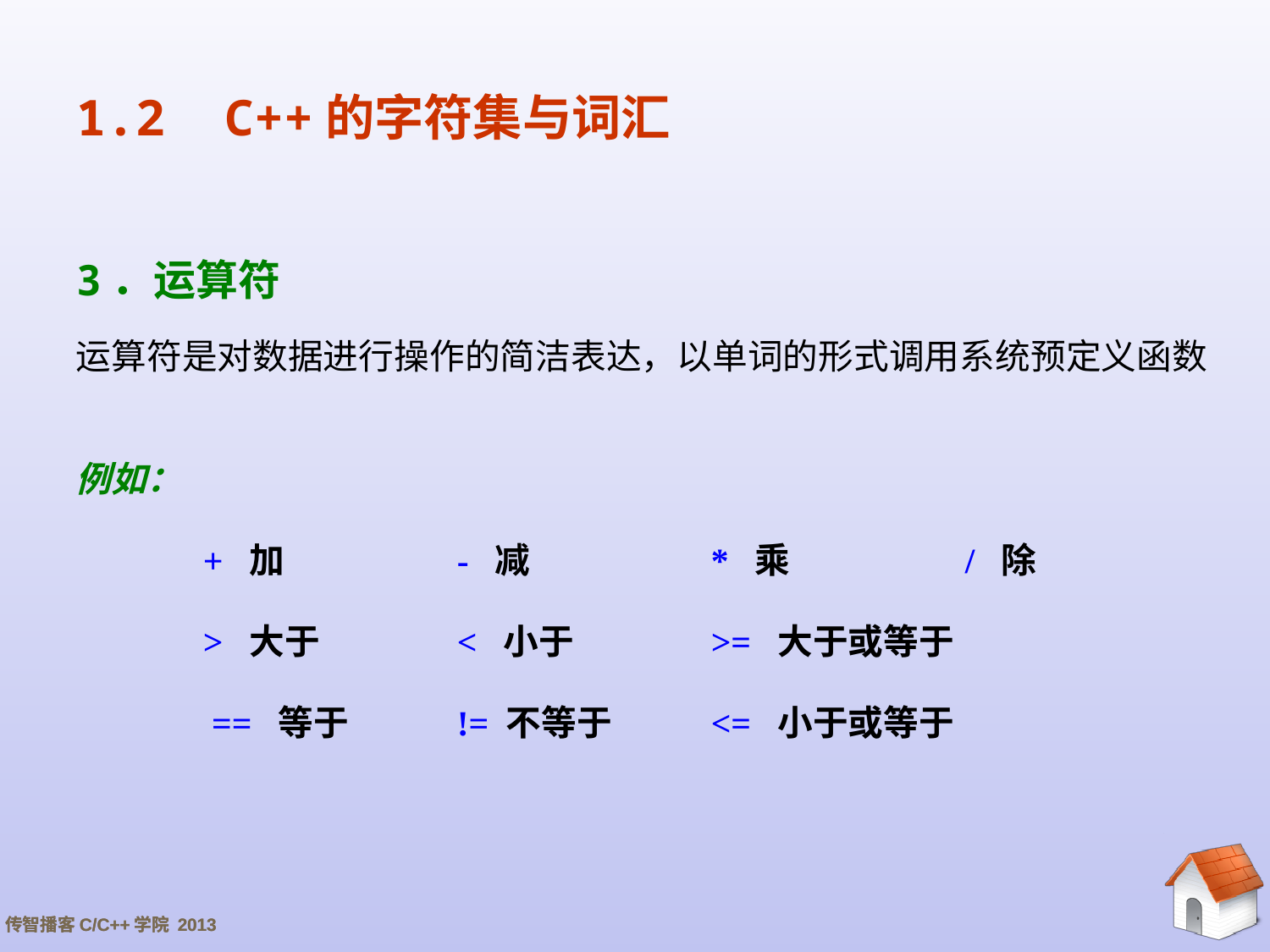

1.2  C++的字符集与词汇
3．运算符
运算符是对数据进行操作的简洁表达，以单词的形式调用系统预定义函数
例如：
	+  加            	-  减            	*  乘            	/  除
	>  大于        	<  小于		>=  大于或等于
	 ==  等于        	!= 不等于 	<=  小于或等于